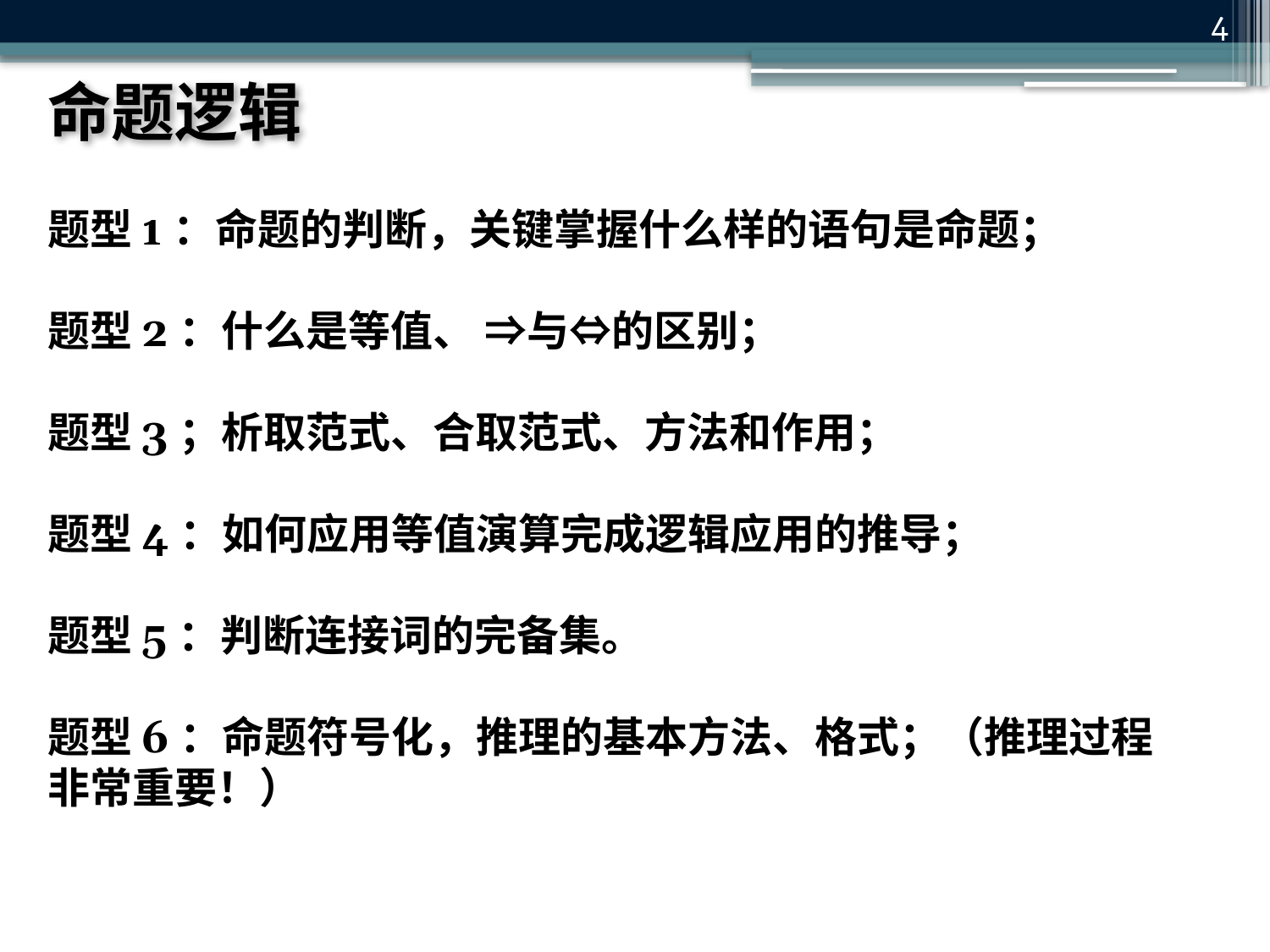

4
命题逻辑
题型1：命题的判断，关键掌握什么样的语句是命题；

题型2：什么是等值、 ⇒与⇔的区别；

题型3；析取范式、合取范式、方法和作用；

题型4：如何应用等值演算完成逻辑应用的推导；

题型5：判断连接词的完备集。

题型6：命题符号化，推理的基本方法、格式；（推理过程非常重要！）